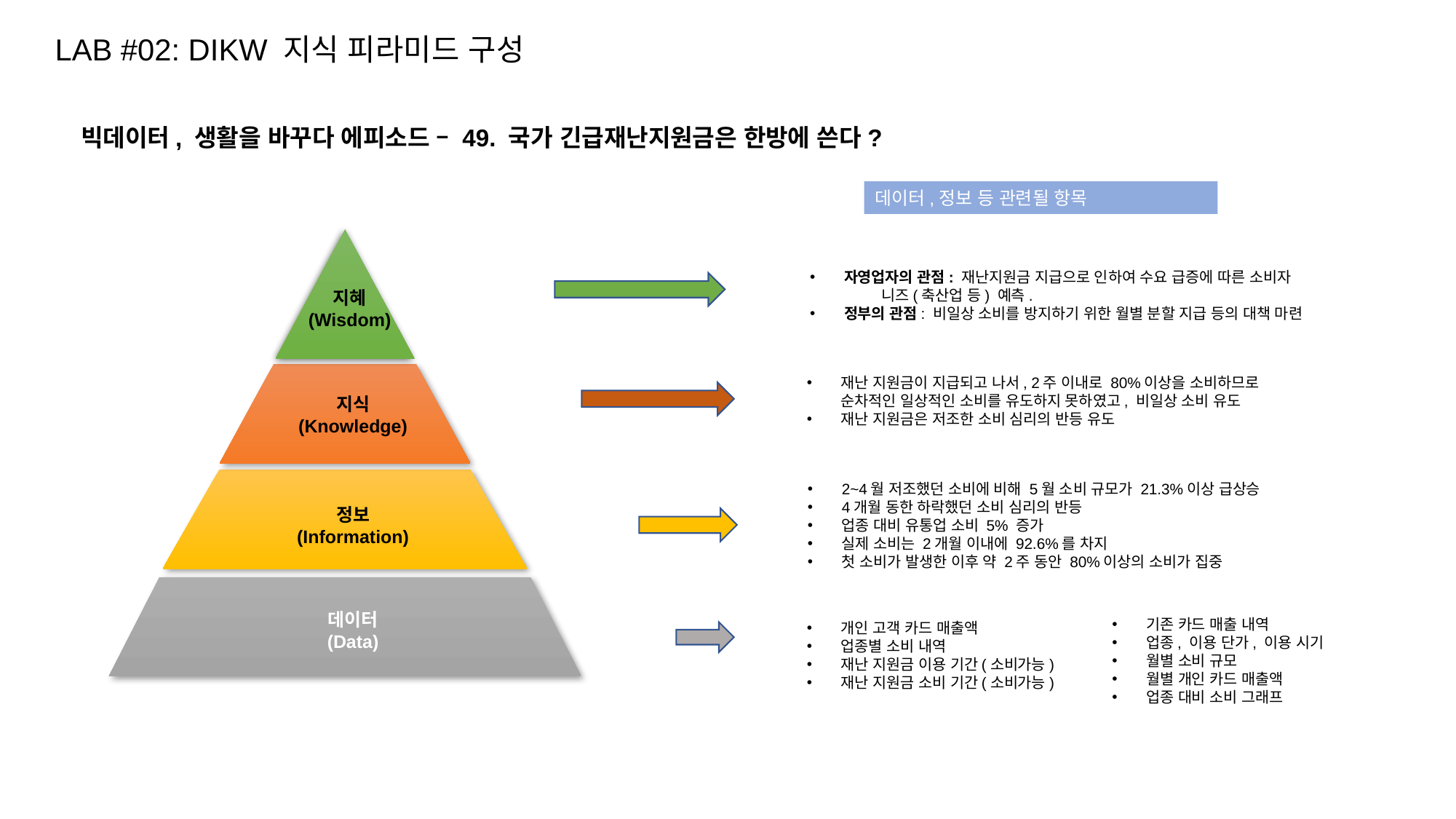

LAB #02: DIKW 지식 피라미드 구성
빅데이터, 생활을 바꾸다 에피소드 – 49. 국가 긴급재난지원금은 한방에 쓴다?
데이터,정보 등 관련될 항목

지혜
(Wisdom)

지식
(Knowledge)

정보
(Information)

데이터
(Data)
자영업자의 관점: 재난지원금 지급으로 인하여 수요 급증에 따른 소비자		            니즈(축산업 등) 예측.
정부의 관점: 비일상 소비를 방지하기 위한 월별 분할 지급 등의 대책 마련

재난 지원금이 지급되고 나서, 2주 이내로 80%이상을 소비하므로                                   순차적인 일상적인 소비를 유도하지 못하였고, 비일상 소비 유도
재난 지원금은 저조한 소비 심리의 반등 유도

2~4월 저조했던 소비에 비해 5월 소비 규모가 21.3%이상 급상승
4개월 동한 하락했던 소비 심리의 반등
업종 대비 유통업 소비 5% 증가
실제 소비는 2개월 이내에 92.6%를 차지
첫 소비가 발생한 이후 약 2주 동안 80%이상의 소비가 집중

기존 카드 매출 내역
업종, 이용 단가, 이용 시기
월별 소비 규모
월별 개인 카드 매출액
업종 대비 소비 그래프

개인 고객 카드 매출액
업종별 소비 내역
재난 지원금 이용 기간(소비가능)
재난 지원금 소비 기간(소비가능)